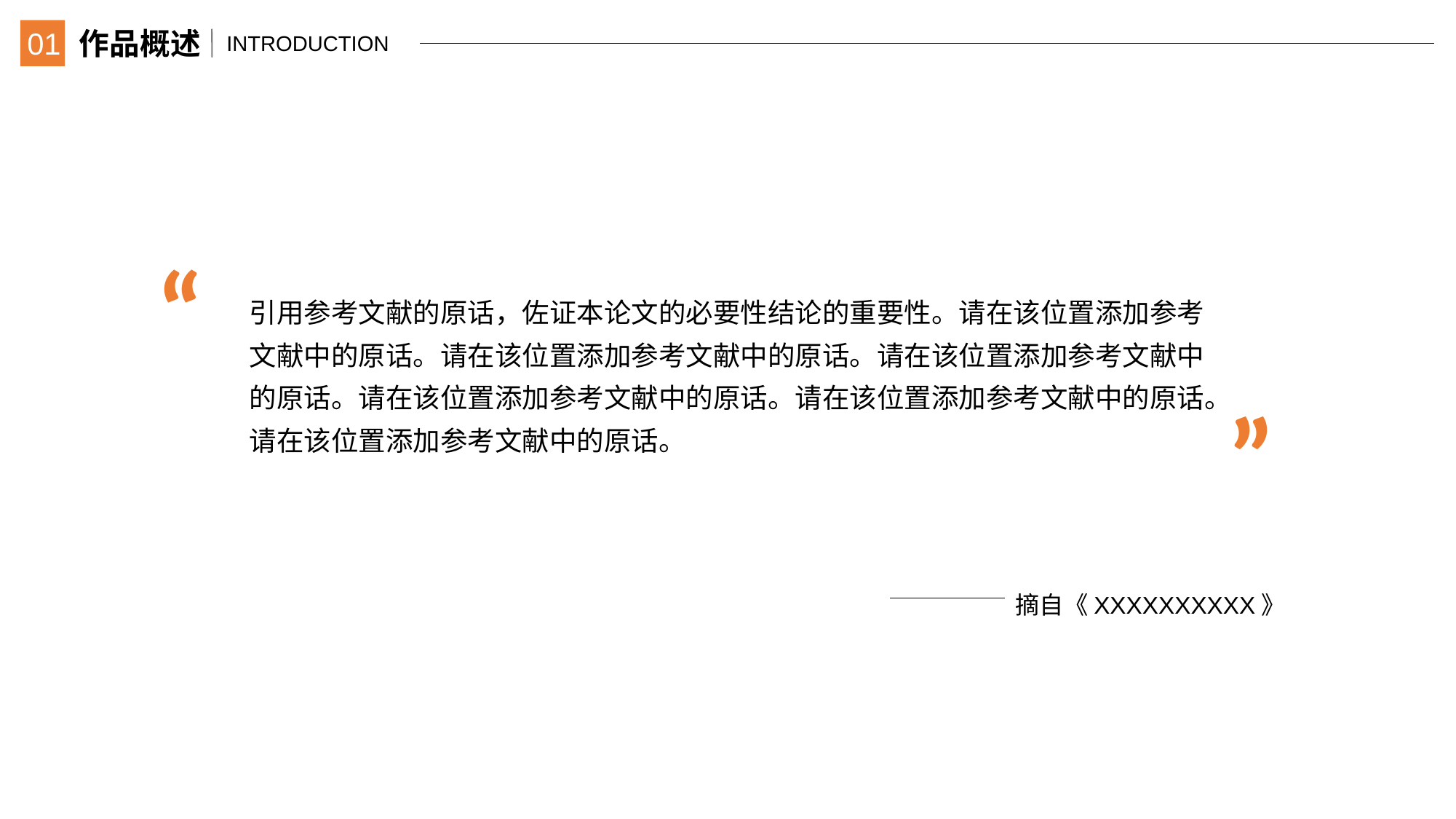

01
作品概述

 INTRODUCTION
“
引用参考文献的原话，佐证本论文的必要性结论的重要性。请在该位置添加参考文献中的原话。请在该位置添加参考文献中的原话。请在该位置添加参考文献中的原话。请在该位置添加参考文献中的原话。请在该位置添加参考文献中的原话。请在该位置添加参考文献中的原话。
”
摘自《XXXXXXXXXX》